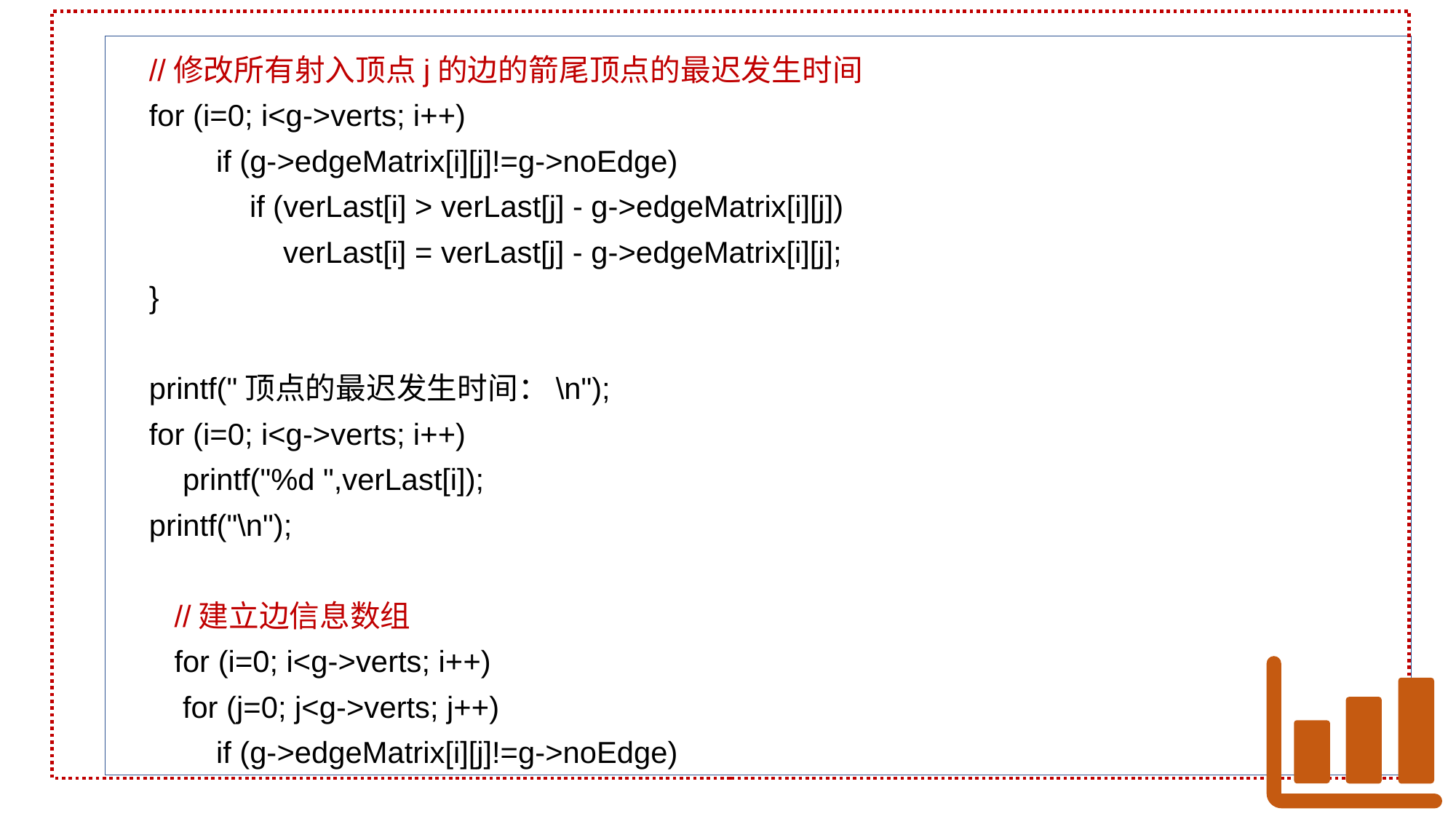

//修改所有射入顶点j的边的箭尾顶点的最迟发生时间
    for (i=0; i<g->verts; i++)
            if (g->edgeMatrix[i][j]!=g->noEdge)
                if (verLast[i] > verLast[j] - g->edgeMatrix[i][j])
                    verLast[i] = verLast[j] - g->edgeMatrix[i][j];
    }

    printf("顶点的最迟发生时间：\n");
    for (i=0; i<g->verts; i++)
        printf("%d ",verLast[i]);
    printf("\n");

       //建立边信息数组
       for (i=0; i<g->verts; i++)
        for (j=0; j<g->verts; j++)
            if (g->edgeMatrix[i][j]!=g->noEdge)